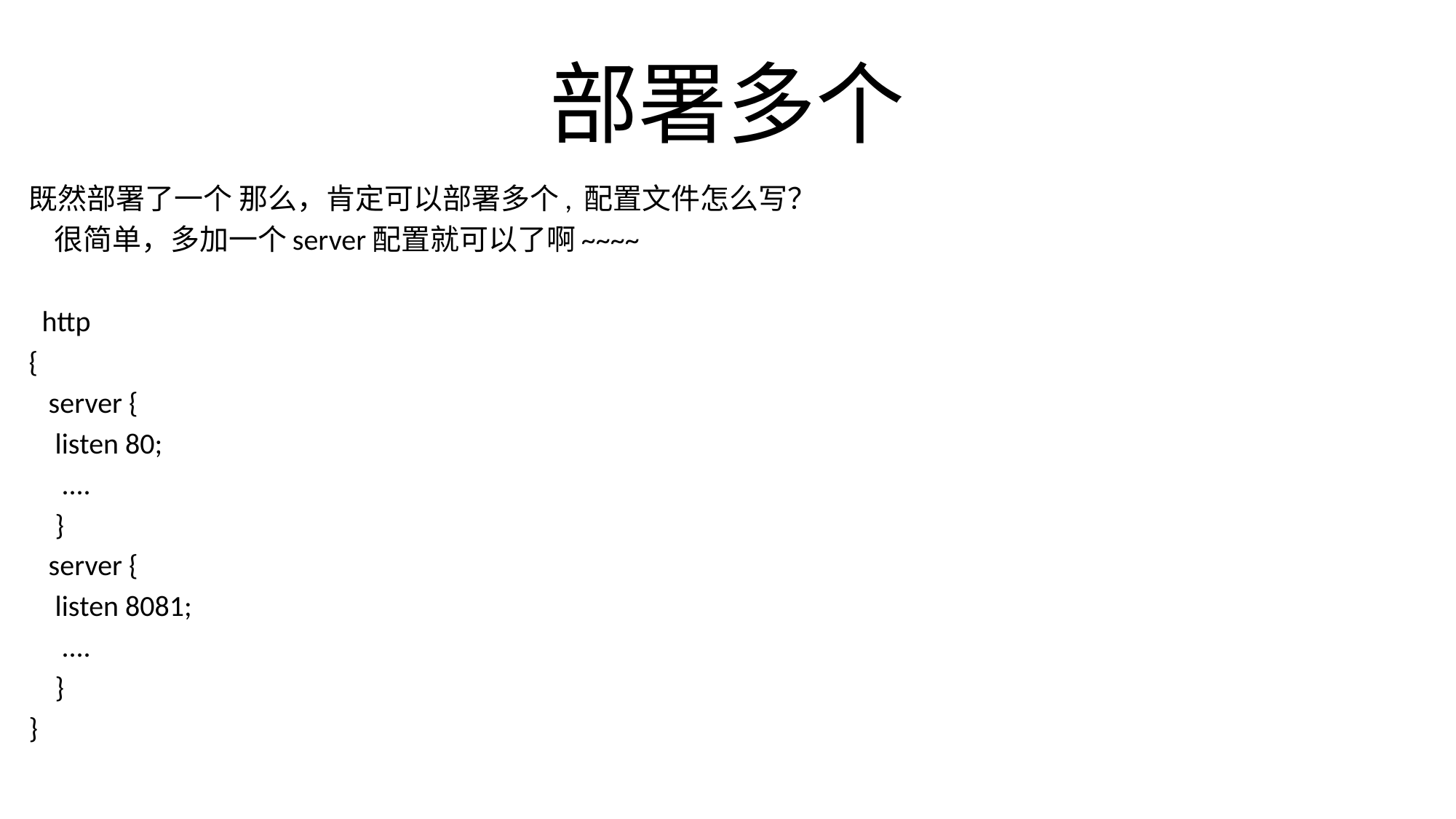

# 部署多个
既然部署了一个 那么，肯定可以部署多个, 配置文件怎么写？
   很简单，多加一个server配置就可以了啊~~~~

  http
{
   server {
    listen 80;
     ....
    }
   server {
    listen 8081;
     ....
    }
}